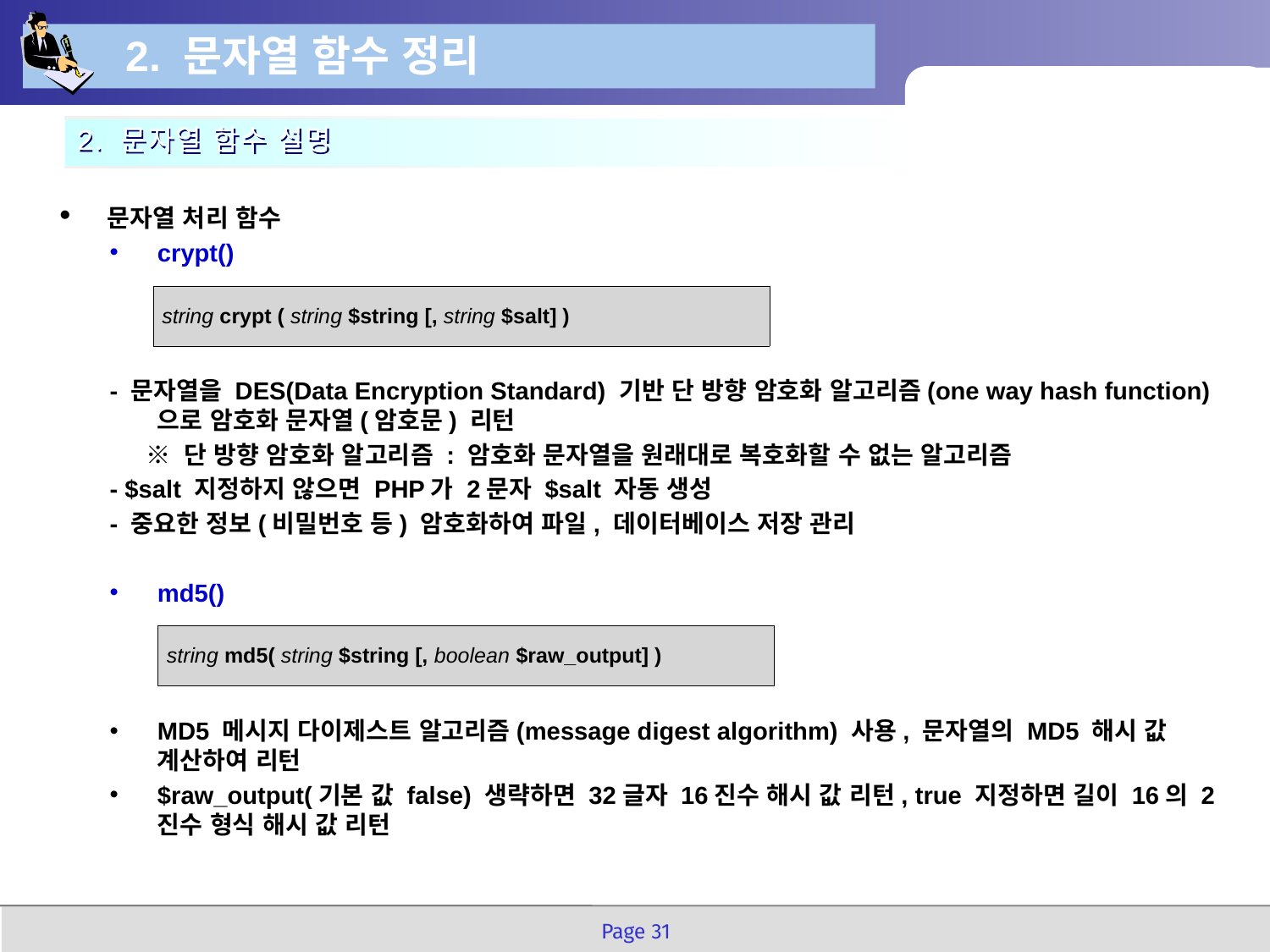

2. 문자열 함수 정리
2. 문자열 함수 설명

문자열 처리 함수
crypt()

- 문자열을 DES(Data Encryption Standard) 기반 단 방향 암호화 알고리즘(one way hash function)으로 암호화 문자열(암호문) 리턴
  ※ 단 방향 암호화 알고리즘 : 암호화 문자열을 원래대로 복호화할 수 없는 알고리즘
- $salt 지정하지 않으면 PHP가 2문자 $salt 자동 생성
- 중요한 정보(비밀번호 등) 암호화하여 파일, 데이터베이스 저장 관리

md5()

MD5 메시지 다이제스트 알고리즘(message digest algorithm) 사용, 문자열의 MD5 해시 값 계산하여 리턴
$raw_output(기본 값 false) 생략하면 32글자 16진수 해시 값 리턴, true 지정하면 길이 16의 2진수 형식 해시 값 리턴
| string crypt ( string $string [, string $salt] ) |
| --- |
| string md5( string $string [, boolean $raw\_output] ) |
| --- |
Page 31